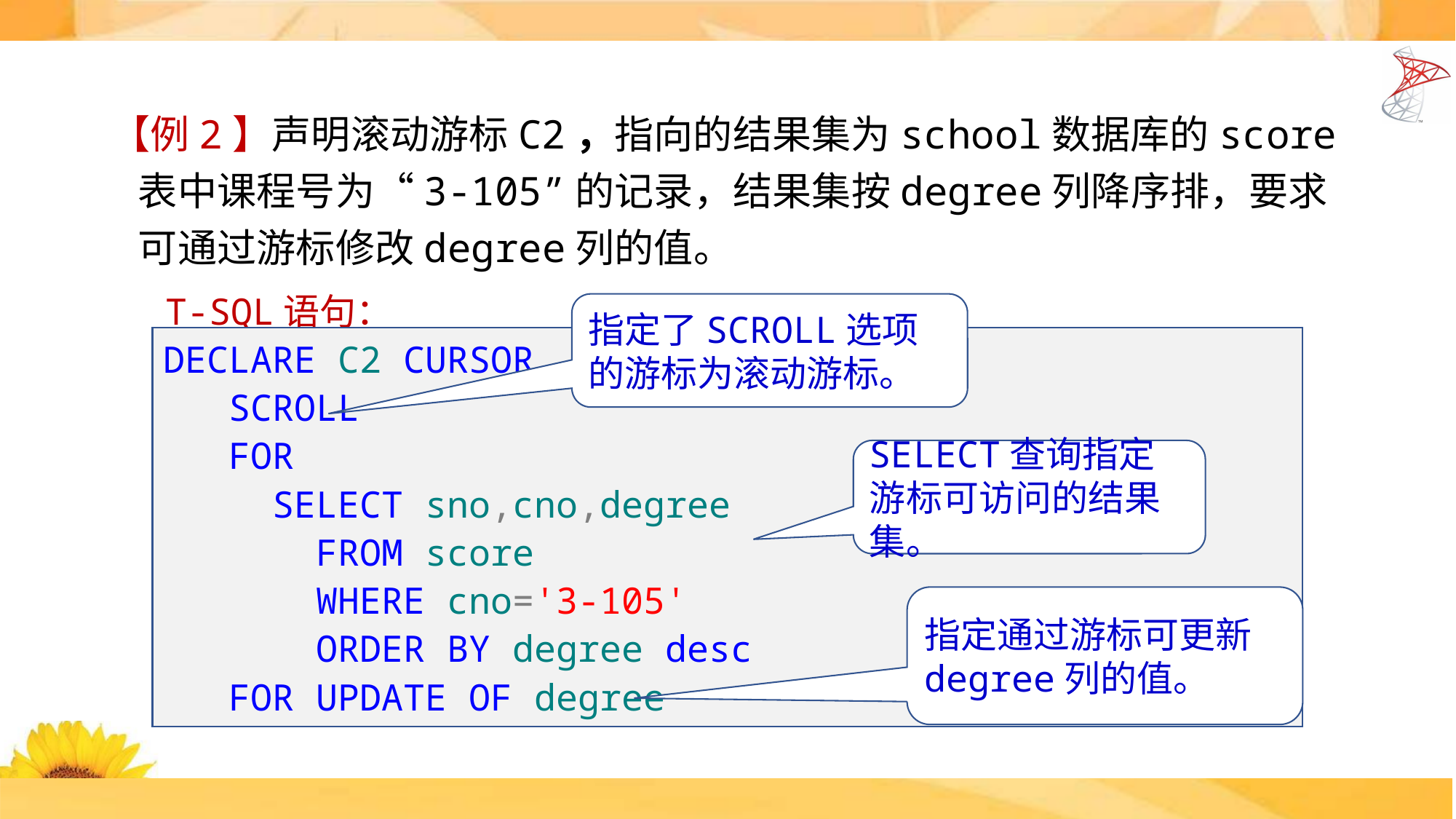

【例2】声明滚动游标C2，指向的结果集为school数据库的score表中课程号为“3-105”的记录，结果集按degree列降序排，要求可通过游标修改degree列的值。
T-SQL语句：

指定了SCROLL选项的游标为滚动游标。
DECLARE C2 CURSOR
   SCROLL
   FOR
     SELECT sno,cno,degree
       FROM score
       WHERE cno='3-105'
       ORDER BY degree desc
   FOR UPDATE OF degree
SELECT查询指定游标可访问的结果集。
指定通过游标可更新degree列的值。